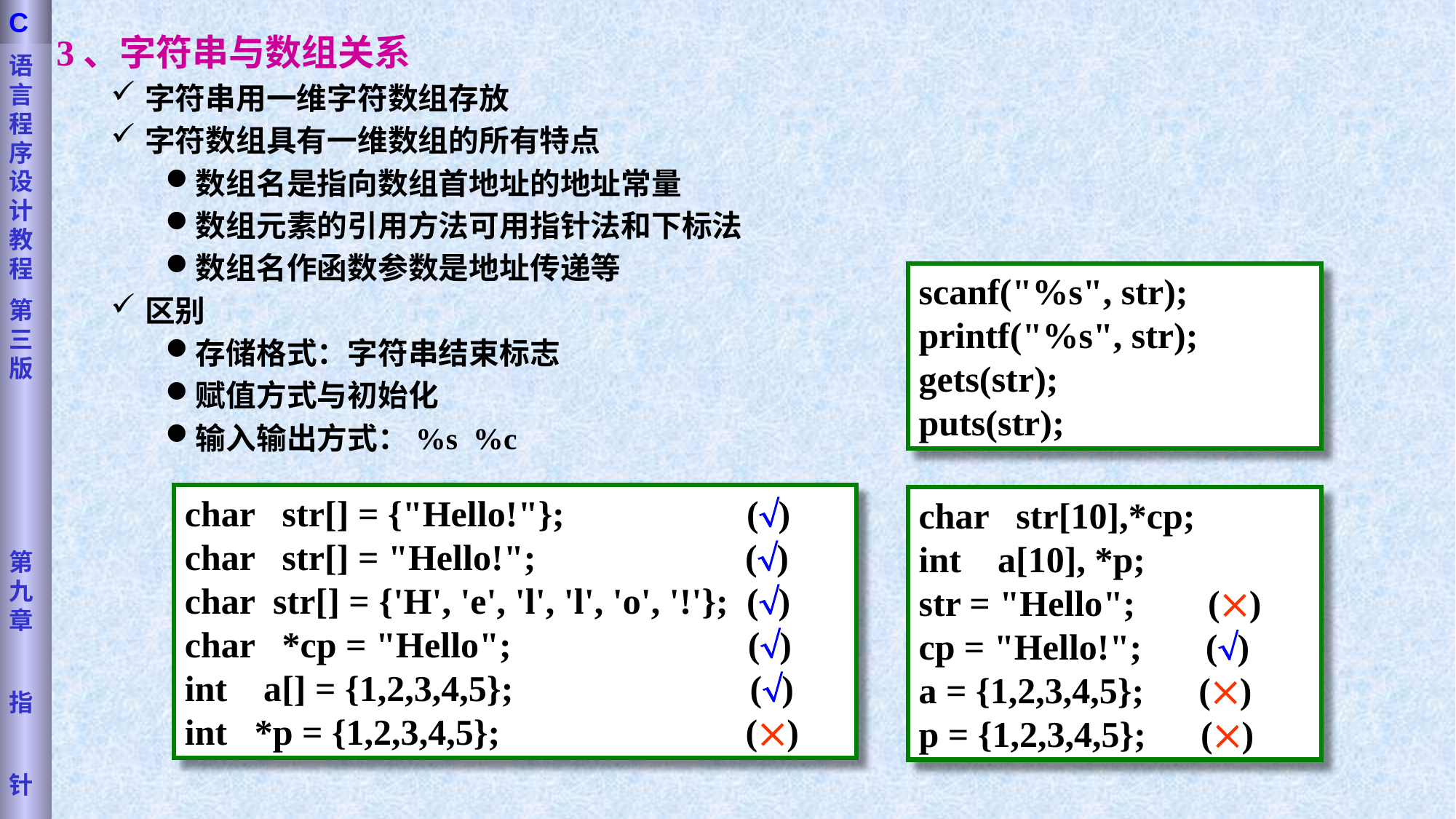

语言程序设计教程
第三版

第九章

指

针
C
3、字符串与数组关系
字符串用一维字符数组存放
字符数组具有一维数组的所有特点
数组名是指向数组首地址的地址常量
数组元素的引用方法可用指针法和下标法
数组名作函数参数是地址传递等
区别
存储格式：字符串结束标志
赋值方式与初始化
输入输出方式：%s  %c
scanf("%s", str);
printf("%s", str);
gets(str);
puts(str);
char   str[] = {"Hello!"};                    (√)
char   str[] = "Hello!";                       (√)
char  str[] = {'H', 'e', 'l', 'l', 'o', '!'};  (√)
char   *cp = "Hello";                          (√)
int    a[] = {1,2,3,4,5};                          (√)
int   *p = {1,2,3,4,5};                           (×)
char   str[10],*cp;
int    a[10], *p;
str = "Hello";        (×)
cp = "Hello!";       (√)
a = {1,2,3,4,5};      (×)
p = {1,2,3,4,5};      (×)